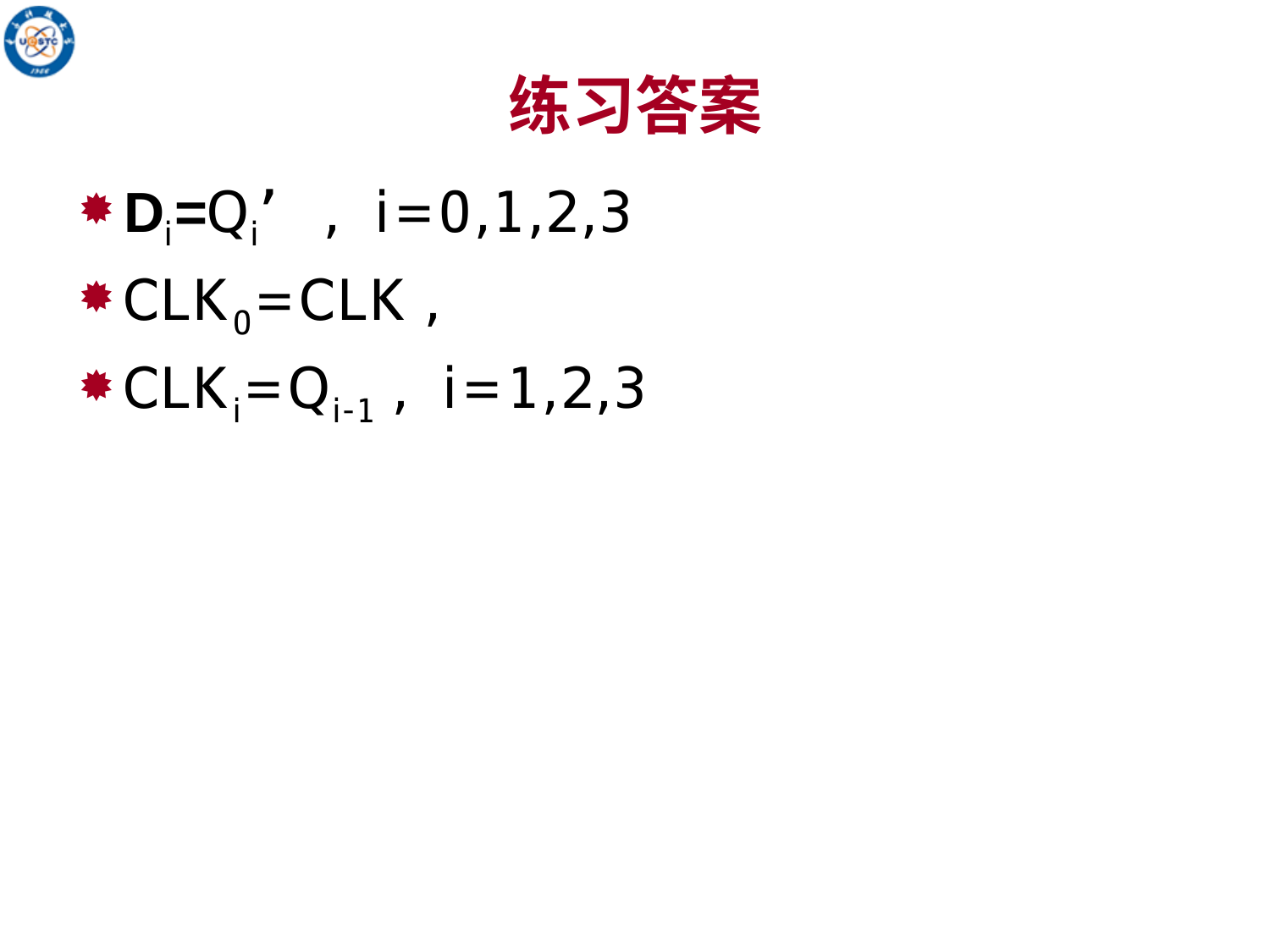

# 练习答案
Di=Qi’   ,  i=0,1,2,3
CLK0=CLK ,
CLKi=Qi-1 ,  i=1,2,3